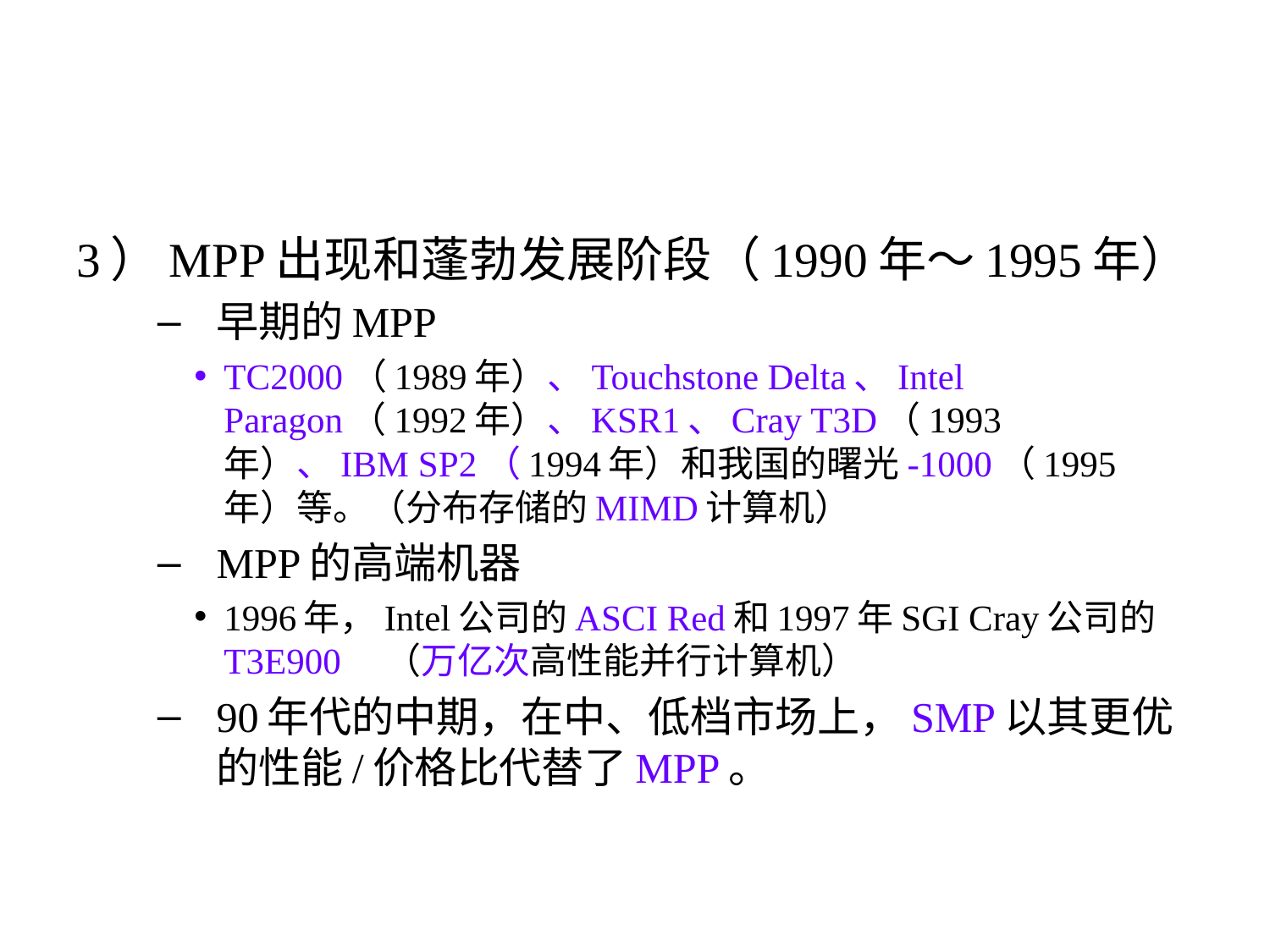

3）MPP出现和蓬勃发展阶段（1990年～1995年）
早期的MPP
TC2000（1989年）、Touchstone Delta、Intel Paragon（1992年）、KSR1、Cray T3D（1993年）、IBM SP2（1994年）和我国的曙光-1000（1995年）等。（分布存储的MIMD计算机）
MPP的高端机器
1996年，Intel公司的ASCI Red和1997年SGI Cray公司的T3E900    （万亿次高性能并行计算机）
90年代的中期，在中、低档市场上，SMP以其更优的性能/价格比代替了MPP。